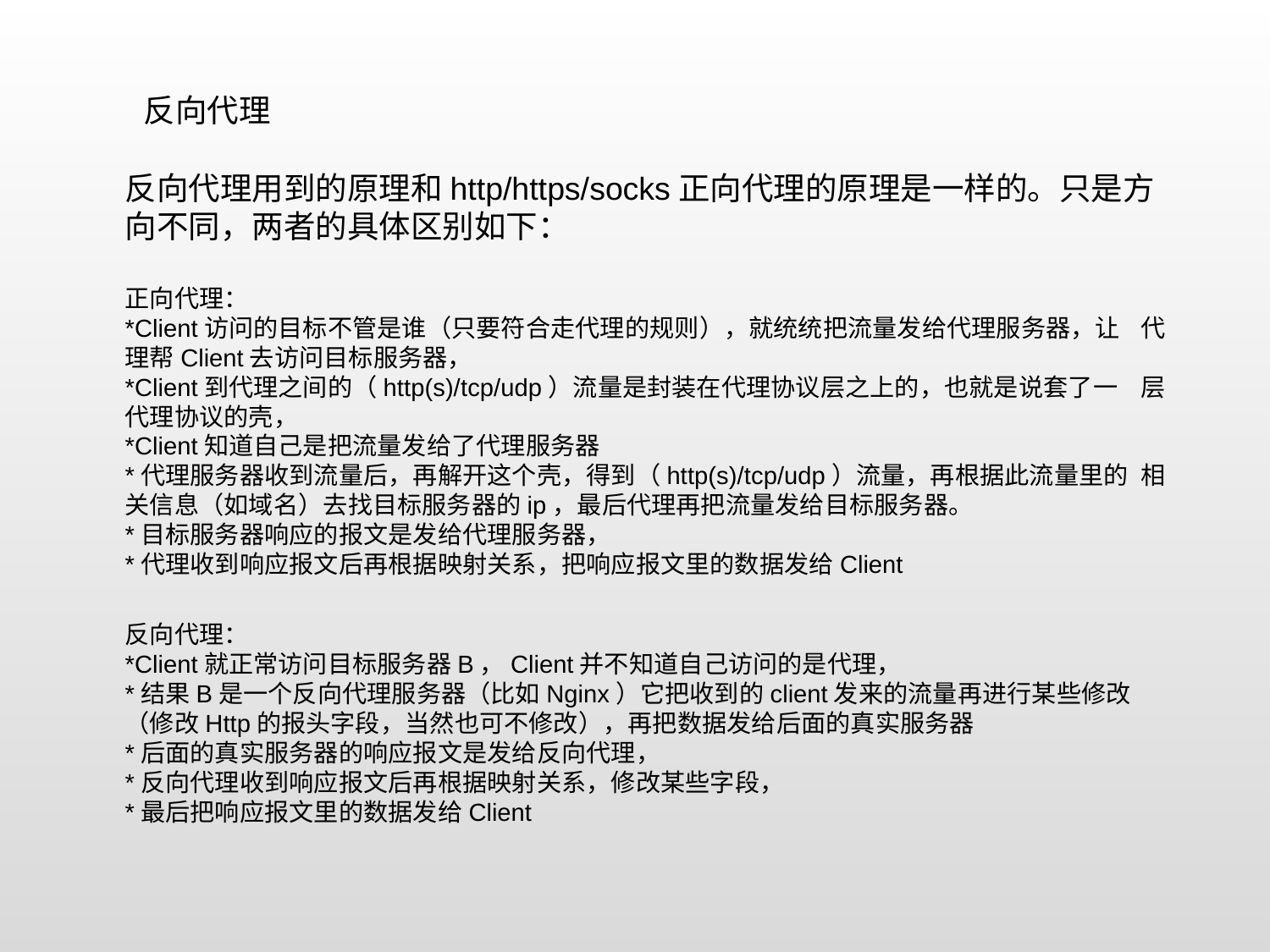

反向代理
反向代理用到的原理和http/https/socks正向代理的原理是一样的。只是方向不同，两者的具体区别如下：
正向代理：
*Client访问的目标不管是谁（只要符合走代理的规则），就统统把流量发给代理服务器，让	代理帮Client去访问目标服务器，
*Client到代理之间的（http(s)/tcp/udp）流量是封装在代理协议层之上的，也就是说套了一	层代理协议的壳，
*Client知道自己是把流量发给了代理服务器
*代理服务器收到流量后，再解开这个壳，得到（http(s)/tcp/udp）流量，再根据此流量里的	相关信息（如域名）去找目标服务器的ip，最后代理再把流量发给目标服务器。
*目标服务器响应的报文是发给代理服务器，
*代理收到响应报文后再根据映射关系，把响应报文里的数据发给Client
反向代理：
*Client就正常访问目标服务器B，Client并不知道自己访问的是代理，
*结果B是一个反向代理服务器（比如Nginx）它把收到的client发来的流量再进行某些修改	（修改Http的报头字段，当然也可不修改），再把数据发给后面的真实服务器
*后面的真实服务器的响应报文是发给反向代理，
*反向代理收到响应报文后再根据映射关系，修改某些字段，
*最后把响应报文里的数据发给Client